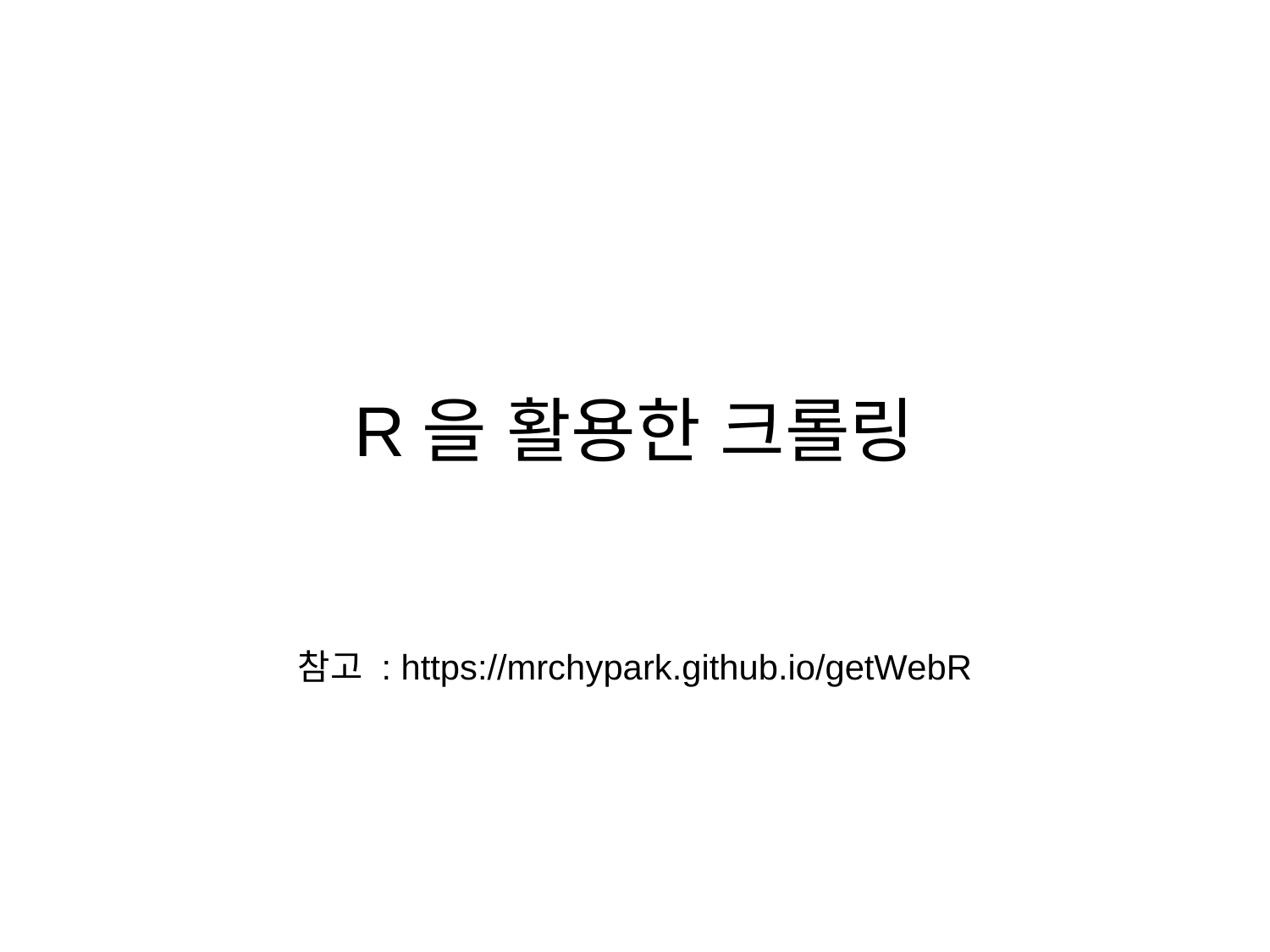

# R을 활용한 크롤링
참고 : https://mrchypark.github.io/getWebR